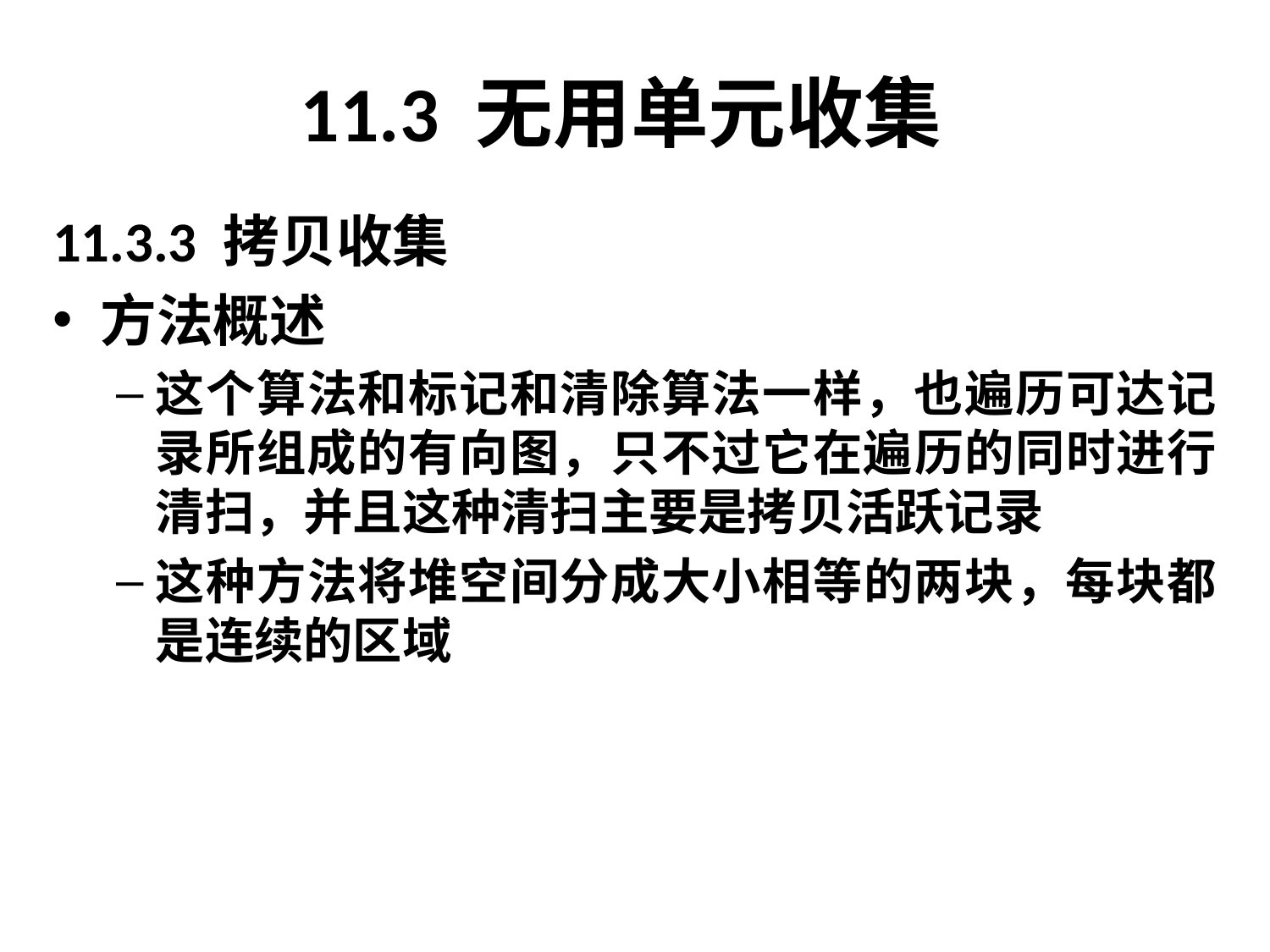

# 11.3 无用单元收集
11.3.3 拷贝收集
方法概述
这个算法和标记和清除算法一样，也遍历可达记录所组成的有向图，只不过它在遍历的同时进行清扫，并且这种清扫主要是拷贝活跃记录
这种方法将堆空间分成大小相等的两块，每块都是连续的区域